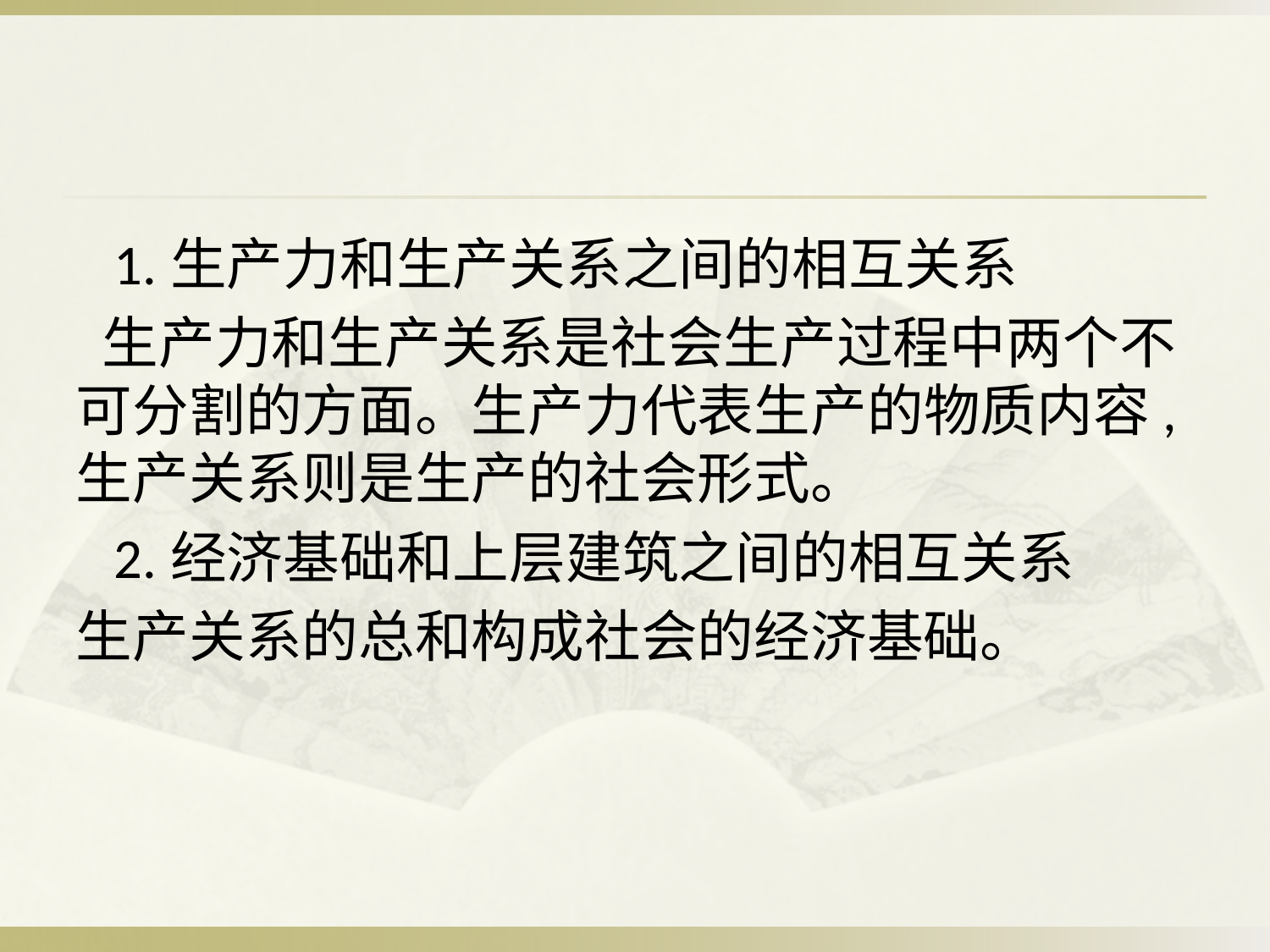

#
   1.生产力和生产关系之间的相互关系
 生产力和生产关系是社会生产过程中两个不可分割的方面。生产力代表生产的物质内容,生产关系则是生产的社会形式。
   2.经济基础和上层建筑之间的相互关系
生产关系的总和构成社会的经济基础。